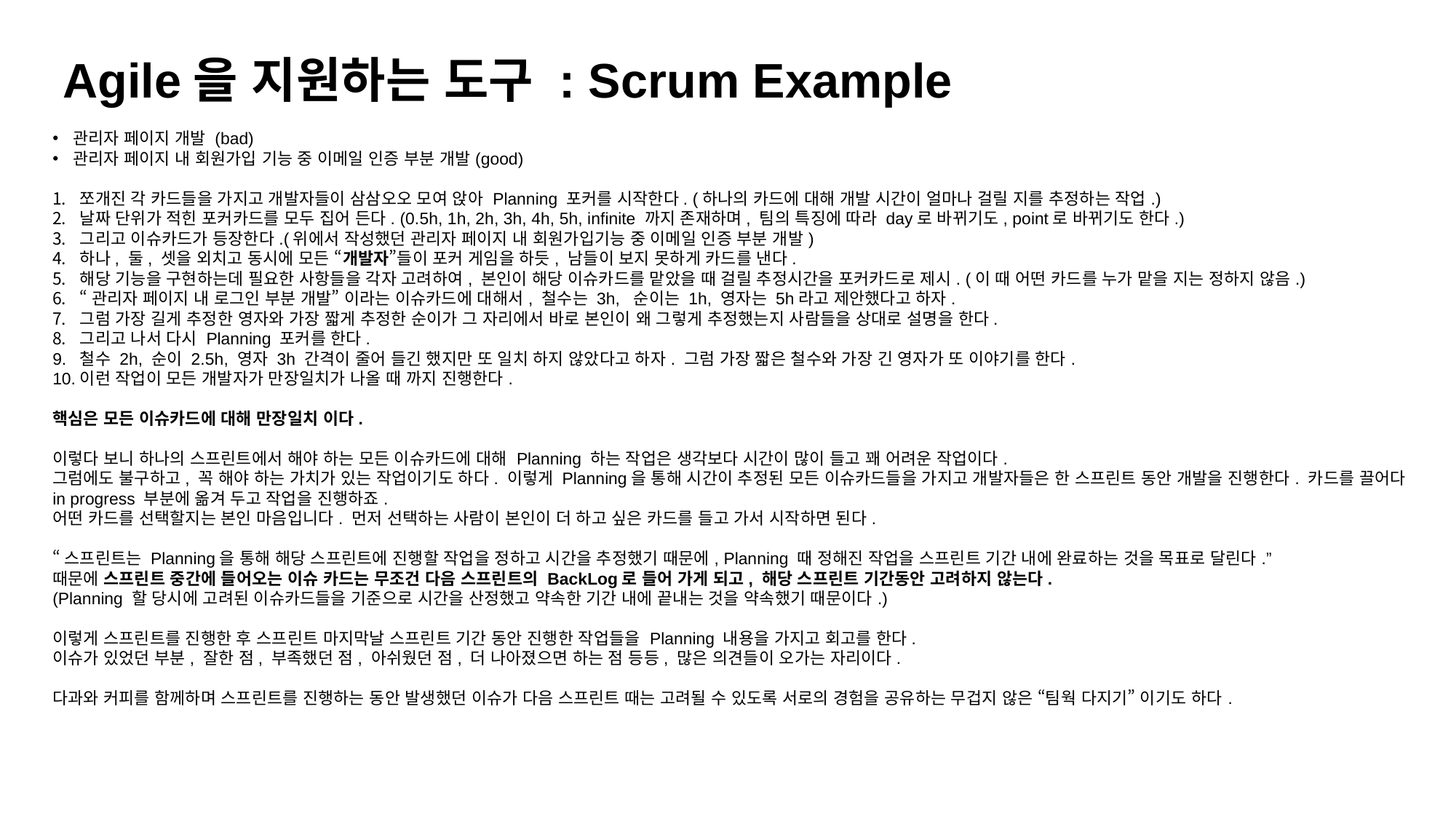

# Agile을 지원하는 도구 : Scrum Example
관리자 페이지 개발 (bad)
관리자 페이지 내 회원가입 기능 중 이메일 인증 부분 개발(good)

쪼개진 각 카드들을 가지고 개발자들이 삼삼오오 모여 앉아 Planning 포커를 시작한다. (하나의 카드에 대해 개발 시간이 얼마나 걸릴 지를 추정하는 작업.)
날짜 단위가 적힌 포커카드를 모두 집어 든다. (0.5h, 1h, 2h, 3h, 4h, 5h, infinite 까지 존재하며, 팀의 특징에 따라 day로 바뀌기도, point로 바뀌기도 한다.)
그리고 이슈카드가 등장한다.(위에서 작성했던 관리자 페이지 내 회원가입기능 중 이메일 인증 부분 개발)
하나, 둘, 셋을 외치고 동시에 모든 “개발자”들이 포커 게임을 하듯, 남들이 보지 못하게 카드를 낸다.
해당 기능을 구현하는데 필요한 사항들을 각자 고려하여, 본인이 해당 이슈카드를 맡았을 때 걸릴 추정시간을 포커카드로 제시. (이 때 어떤 카드를 누가 맡을 지는 정하지 않음.)
“관리자 페이지 내 로그인 부분 개발” 이라는 이슈카드에 대해서, 철수는 3h,  순이는 1h, 영자는 5h라고 제안했다고 하자.
그럼 가장 길게 추정한 영자와 가장 짧게 추정한 순이가 그 자리에서 바로 본인이 왜 그렇게 추정했는지 사람들을 상대로 설명을 한다.
그리고 나서 다시 Planning 포커를 한다.
철수 2h, 순이 2.5h, 영자 3h 간격이 줄어 들긴 했지만 또 일치 하지 않았다고 하자. 그럼 가장 짧은 철수와 가장 긴 영자가 또 이야기를 한다.
이런 작업이 모든 개발자가 만장일치가 나올 때 까지 진행한다.
핵심은 모든 이슈카드에 대해 만장일치 이다.
이렇다 보니 하나의 스프린트에서 해야 하는 모든 이슈카드에 대해 Planning 하는 작업은 생각보다 시간이 많이 들고 꽤 어려운 작업이다.
그럼에도 불구하고, 꼭 해야 하는 가치가 있는 작업이기도 하다. 이렇게 Planning을 통해 시간이 추정된 모든 이슈카드들을 가지고 개발자들은 한 스프린트 동안 개발을 진행한다. 카드를 끌어다 in progress 부분에 옮겨 두고 작업을 진행하죠.
어떤 카드를 선택할지는 본인 마음입니다. 먼저 선택하는 사람이 본인이 더 하고 싶은 카드를 들고 가서 시작하면 된다.

“스프린트는 Planning을 통해 해당 스프린트에 진행할 작업을 정하고 시간을 추정했기 때문에, Planning 때 정해진 작업을 스프린트 기간 내에 완료하는 것을 목표로 달린다.”
때문에 스프린트 중간에 들어오는 이슈 카드는 무조건 다음 스프린트의 BackLog로 들어 가게 되고, 해당 스프린트 기간동안 고려하지 않는다.
(Planning 할 당시에 고려된 이슈카드들을 기준으로 시간을 산정했고 약속한 기간 내에 끝내는 것을 약속했기 때문이다.)

이렇게 스프린트를 진행한 후 스프린트 마지막날 스프린트 기간 동안 진행한 작업들을 Planning 내용을 가지고 회고를 한다.
이슈가 있었던 부분, 잘한 점, 부족했던 점, 아쉬웠던 점, 더 나아졌으면 하는 점 등등, 많은 의견들이 오가는 자리이다.
다과와 커피를 함께하며 스프린트를 진행하는 동안 발생했던 이슈가 다음 스프린트 때는 고려될 수 있도록 서로의 경험을 공유하는 무겁지 않은 “팀웍 다지기” 이기도 하다.